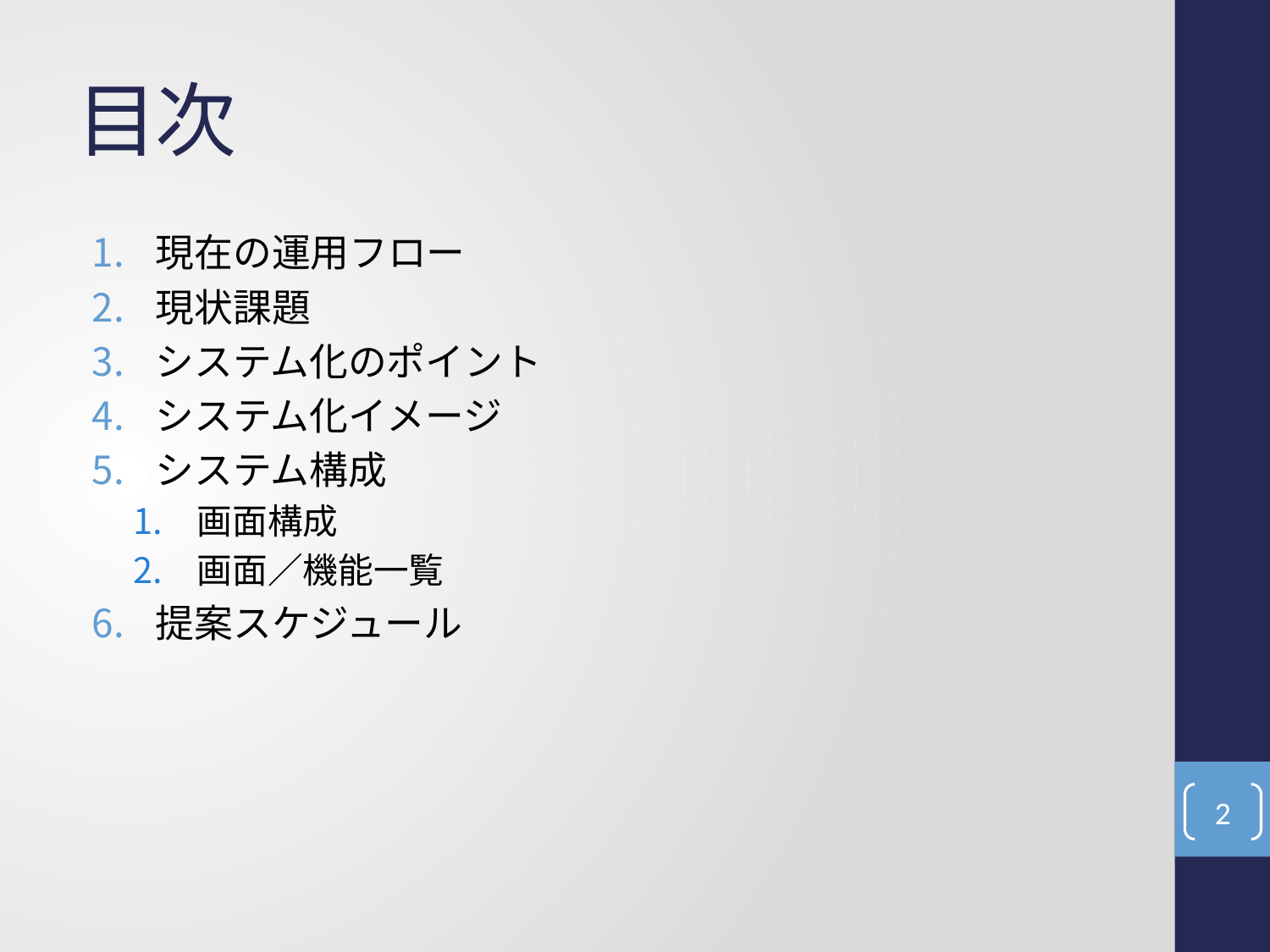

# 目次
現在の運用フロー
現状課題
システム化のポイント
システム化イメージ
システム構成
画面構成
画面／機能一覧
提案スケジュール
2